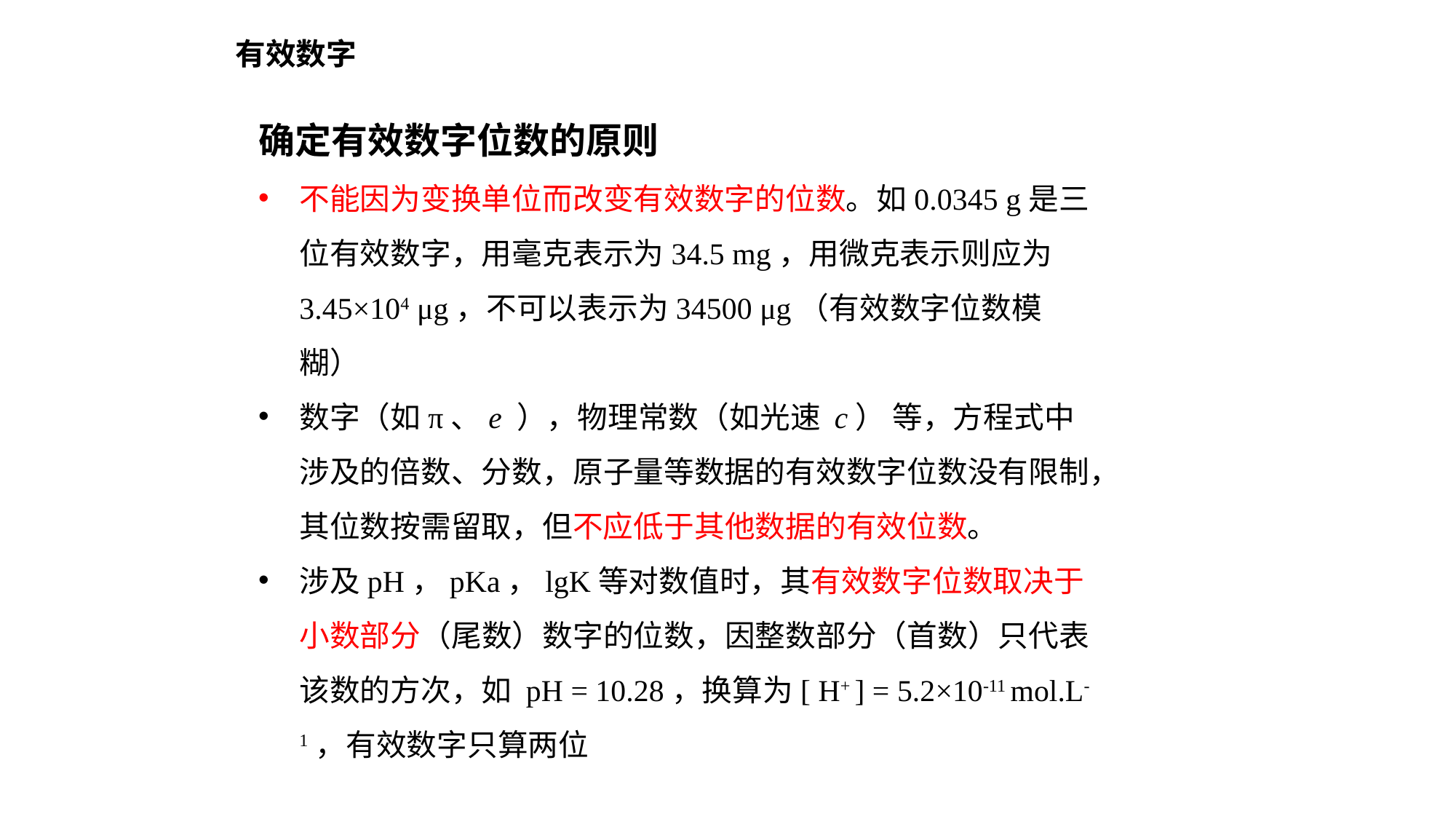

有效数字
确定有效数字位数的原则
不能因为变换单位而改变有效数字的位数。如0.0345 g是三位有效数字，用毫克表示为34.5 mg，用微克表示则应为3.45×104 μg，不可以表示为34500 μg（有效数字位数模糊）
数字（如π、e ），物理常数（如光速 c） 等，方程式中涉及的倍数、分数，原子量等数据的有效数字位数没有限制，其位数按需留取，但不应低于其他数据的有效位数。
涉及pH，pKa，lgK等对数值时，其有效数字位数取决于小数部分（尾数）数字的位数，因整数部分（首数）只代表该数的方次，如 pH = 10.28，换算为[ H+ ] = 5.2×10-11 mol.L-1，有效数字只算两位